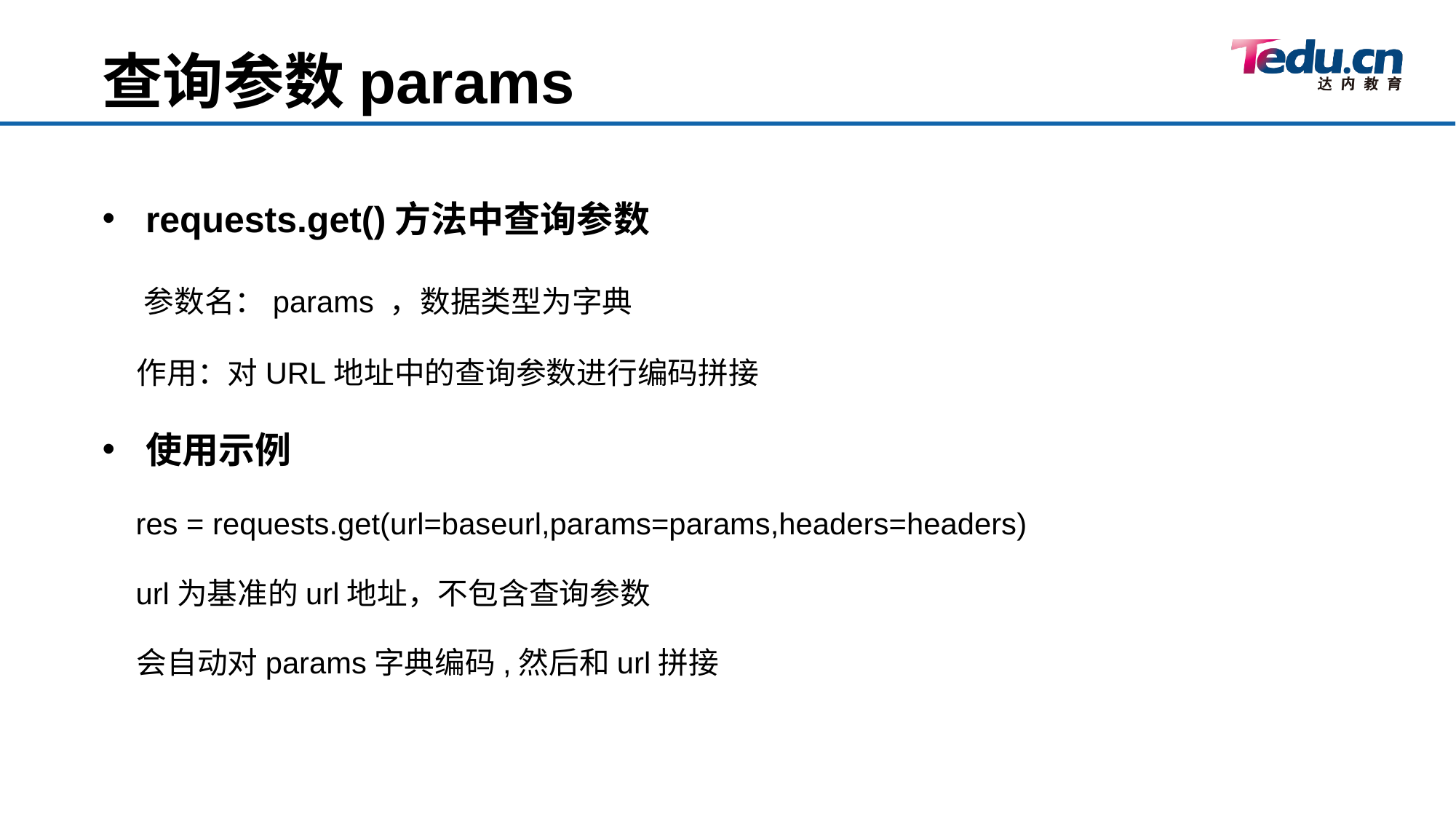

查询参数params
requests.get()方法中查询参数
    参数名：params ，数据类型为字典
    作用：对URL地址中的查询参数进行编码拼接
使用示例
    res = requests.get(url=baseurl,params=params,headers=headers)
    url为基准的url地址，不包含查询参数
    会自动对params字典编码,然后和url拼接